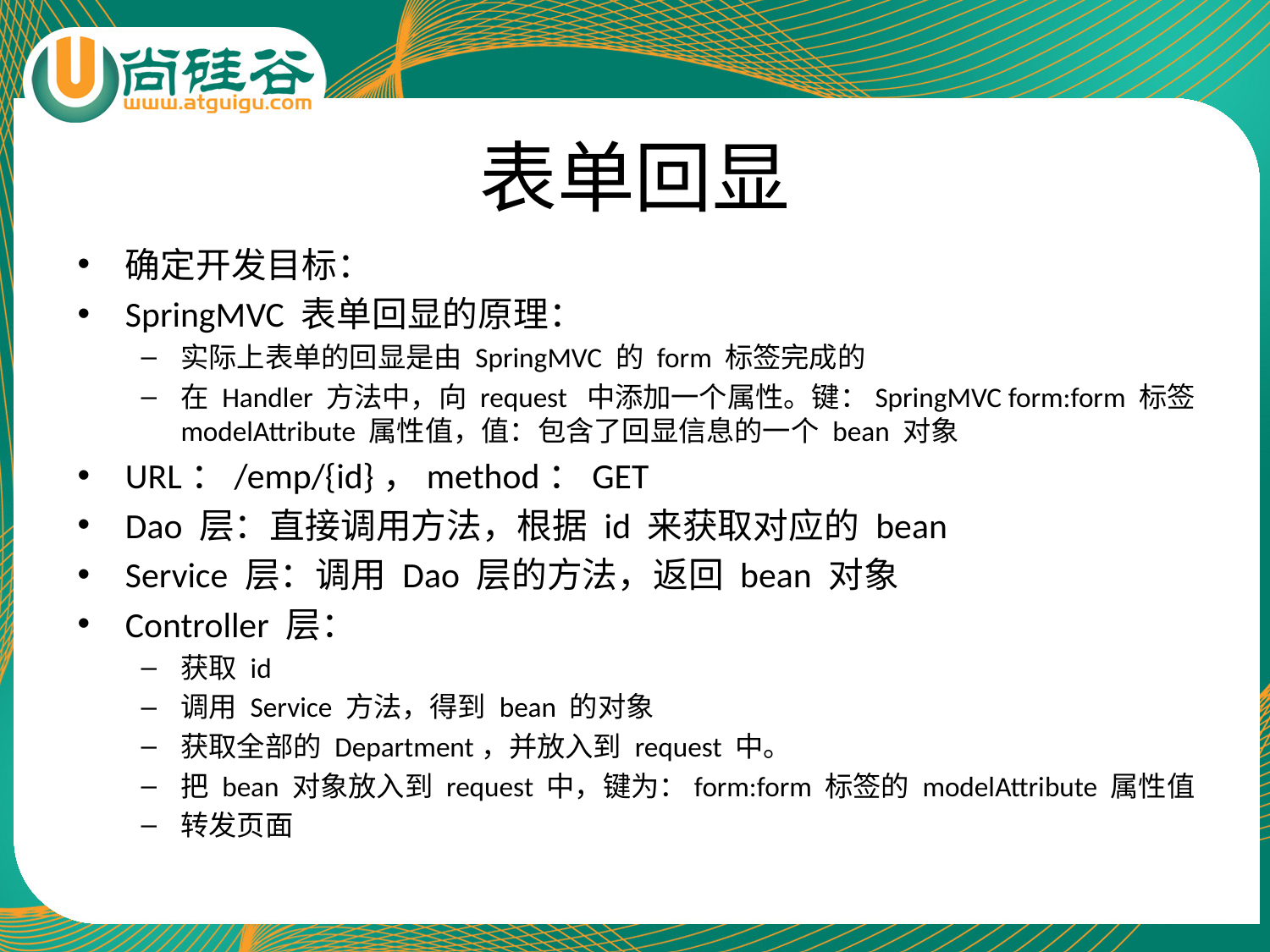

# 表单回显
确定开发目标：
SpringMVC 表单回显的原理：
实际上表单的回显是由 SpringMVC 的 form 标签完成的
在 Handler 方法中，向 request  中添加一个属性。键：SpringMVC form:form 标签 modelAttribute 属性值，值：包含了回显信息的一个 bean 对象
URL：/emp/{id}，method：GET
Dao 层：直接调用方法，根据 id 来获取对应的 bean
Service 层：调用 Dao 层的方法，返回 bean 对象
Controller 层：
获取 id
调用 Service 方法，得到 bean 的对象
获取全部的 Department，并放入到 request 中。
把 bean 对象放入到 request 中，键为：form:form 标签的 modelAttribute 属性值
转发页面